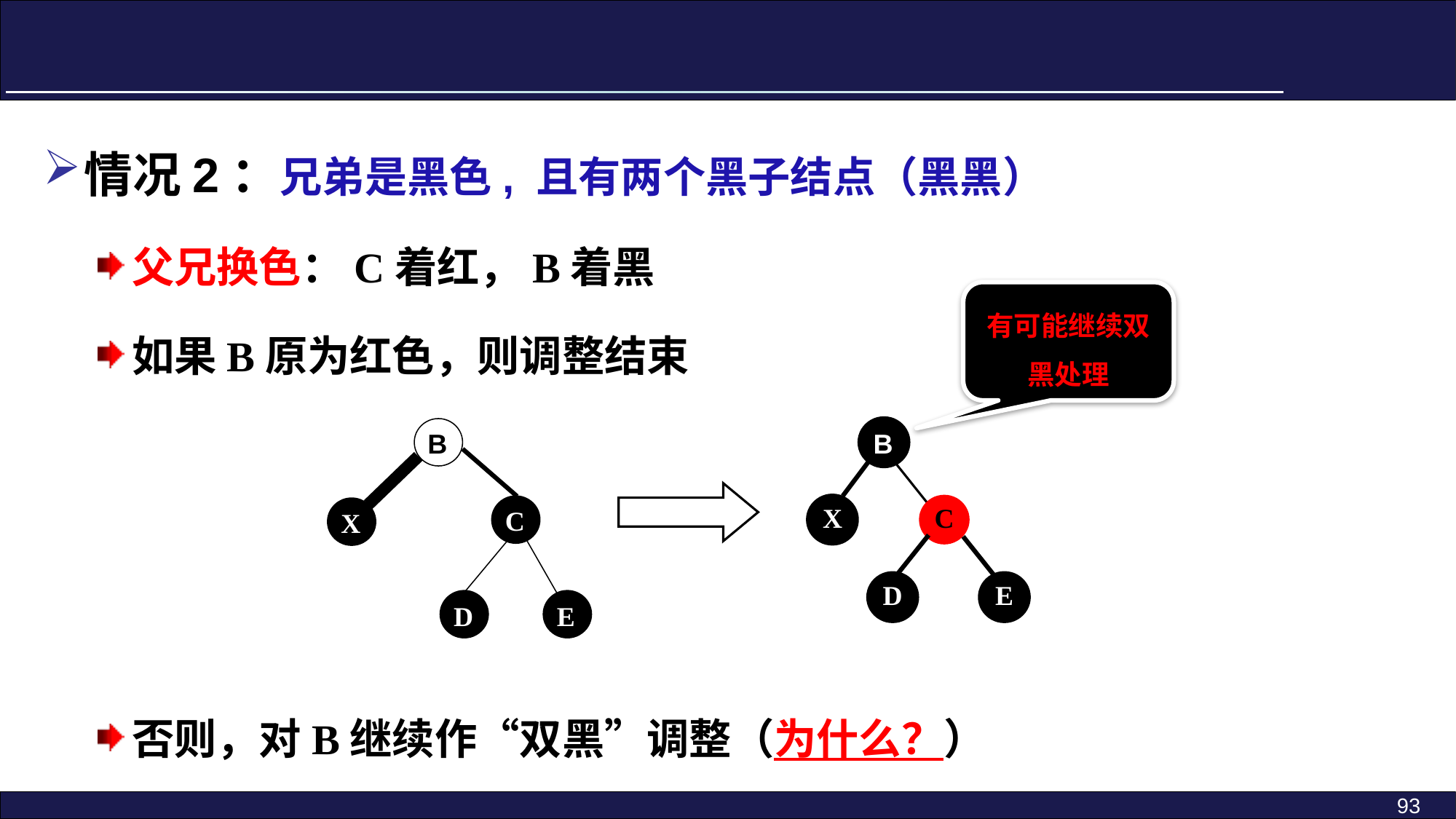

情况2：兄弟是黑色, 且有两个黑子结点（黑黑）
父兄换色：C着红，B着黑
如果B原为红色，则调整结束

否则，对B继续作“双黑”调整（为什么？）
有可能继续双黑处理
B
B

X
C

D
E

C
X

D
E
93